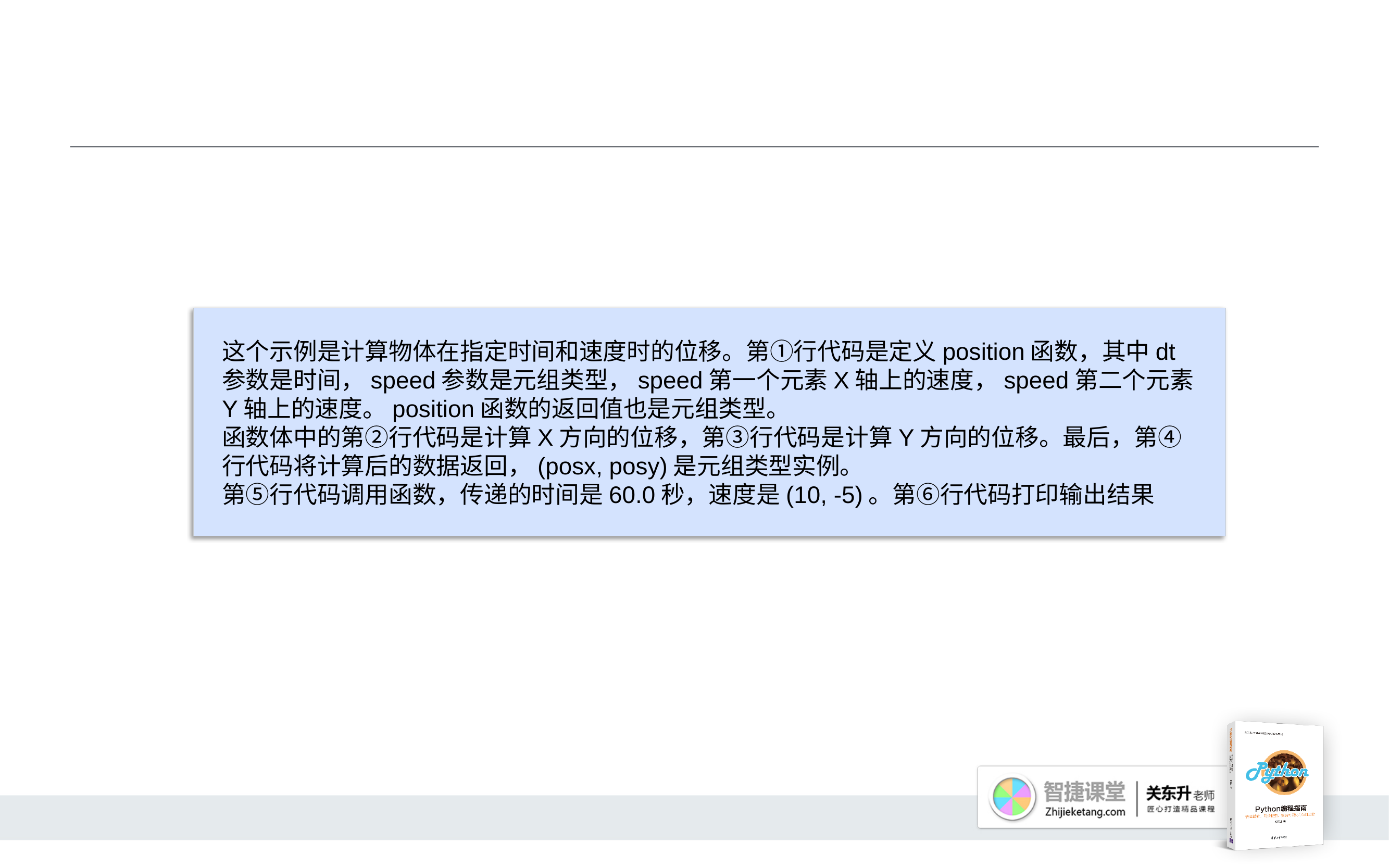

#
这个示例是计算物体在指定时间和速度时的位移。第①行代码是定义position函数，其中dt参数是时间，speed参数是元组类型，speed第一个元素X轴上的速度，speed第二个元素Y轴上的速度。position函数的返回值也是元组类型。
函数体中的第②行代码是计算X方向的位移，第③行代码是计算Y方向的位移。最后，第④行代码将计算后的数据返回，(posx, posy)是元组类型实例。
第⑤行代码调用函数，传递的时间是60.0秒，速度是(10, -5)。第⑥行代码打印输出结果